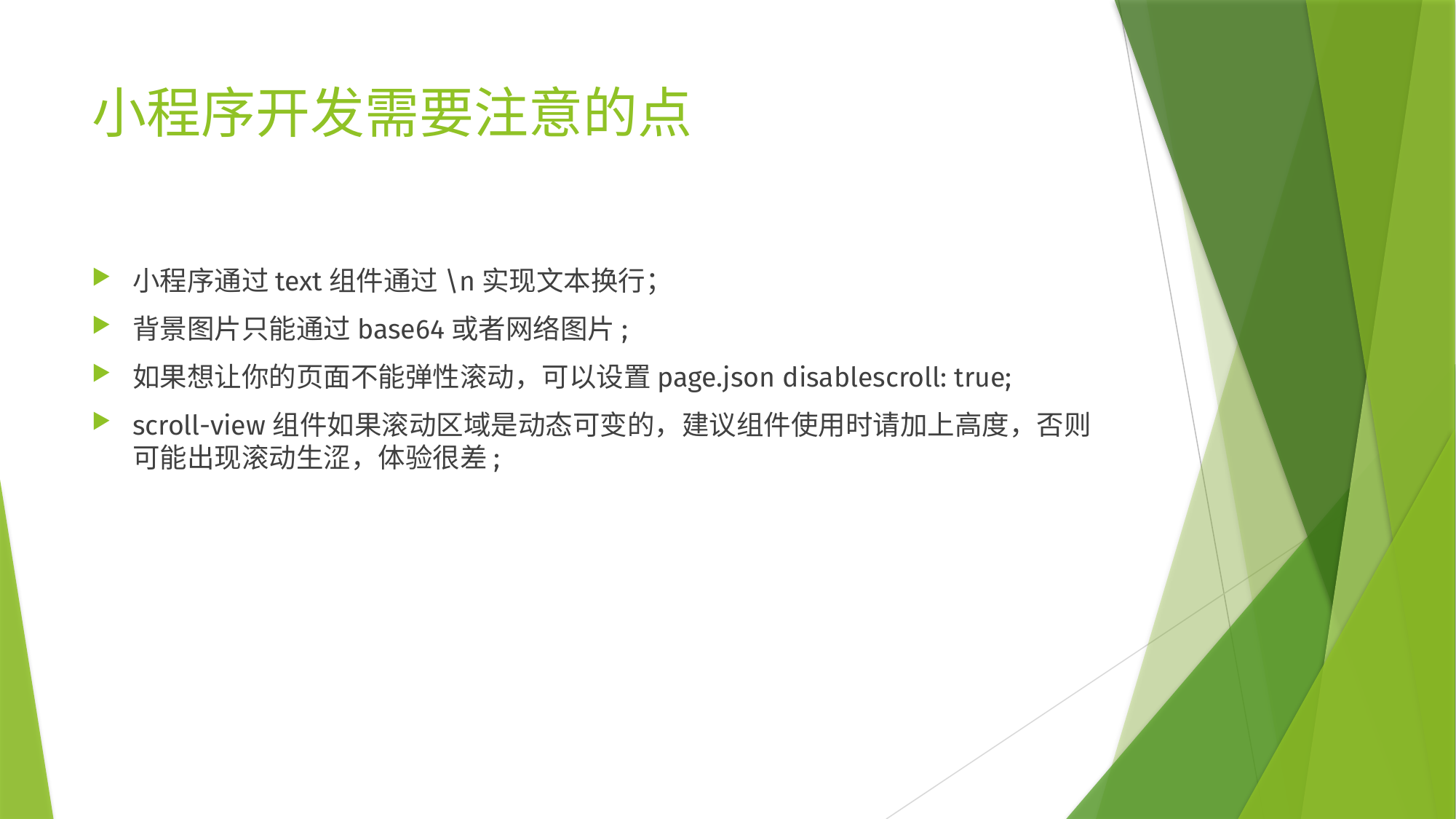

# 小程序开发需要注意的点
小程序通过text组件通过\n实现文本换行；
背景图片只能通过base64或者网络图片;
如果想让你的页面不能弹性滚动，可以设置page.json disablescroll: true;
scroll-view组件如果滚动区域是动态可变的，建议组件使用时请加上高度，否则可能出现滚动生涩，体验很差;